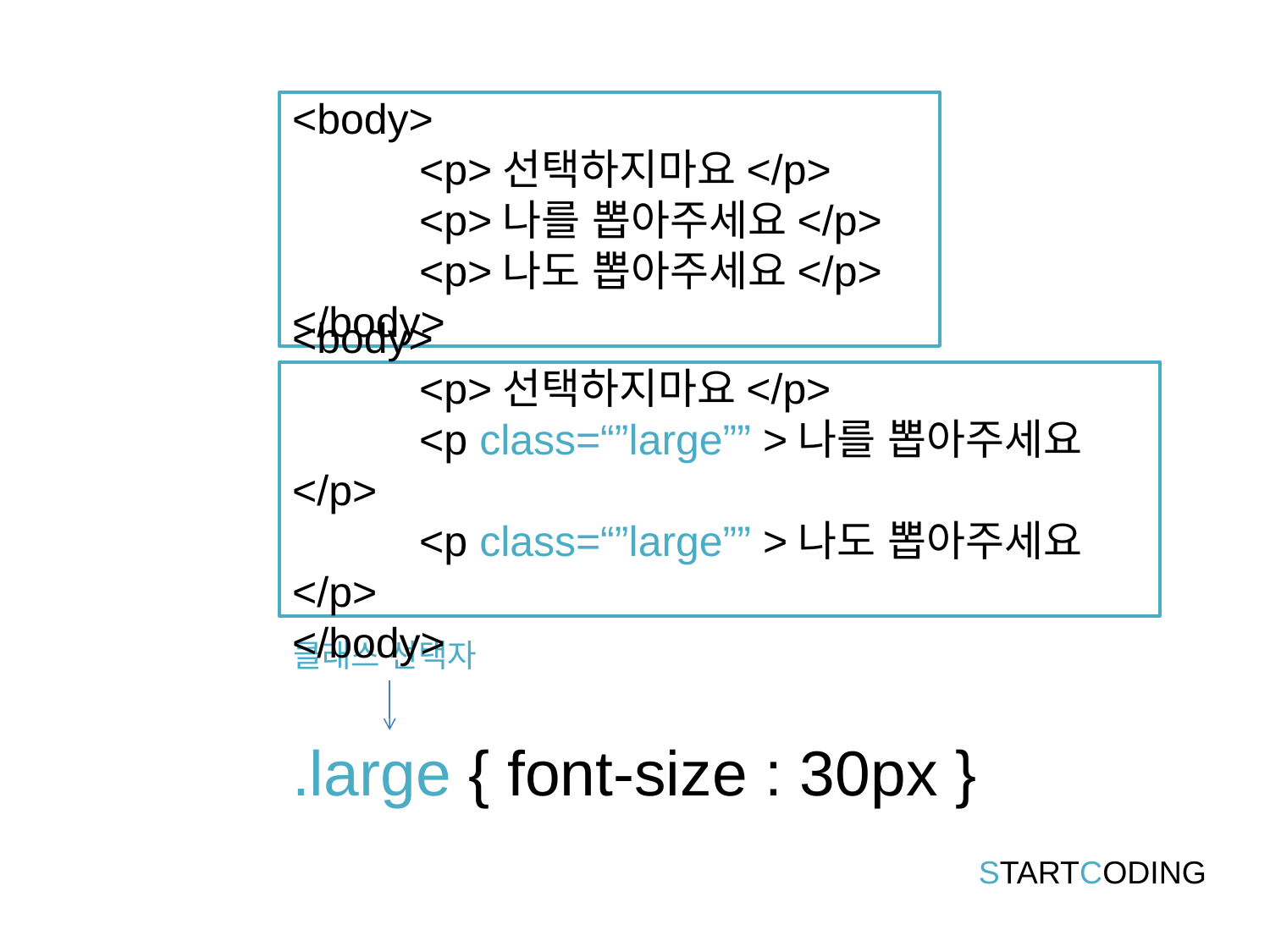

<body>
	<p>선택하지마요</p>
	<p>나를 뽑아주세요</p>
	<p>나도 뽑아주세요</p>
</body>
<body>
	<p>선택하지마요</p>
	<p class=“”large”” >나를 뽑아주세요</p>
	<p class=“”large”” >나도 뽑아주세요</p>
</body>
클래스 선택자
.large { font-size : 30px }
STARTCODING